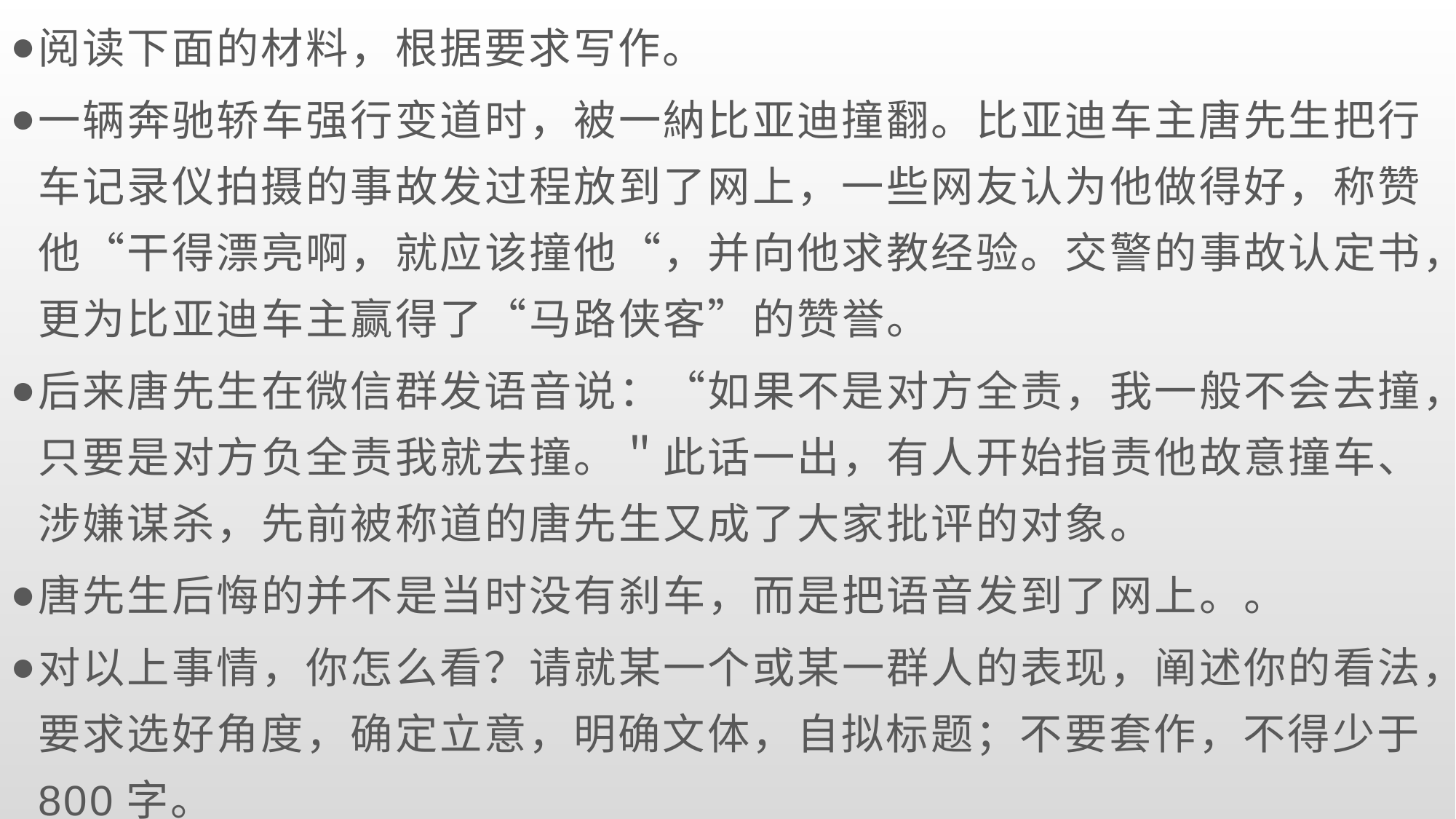

阅读下面的材料，根据要求写作。
一辆奔驰轿车强行变道时，被一納比亚迪撞翻。比亚迪车主唐先生把行车记录仪拍摄的事故发过程放到了网上，一些网友认为他做得好，称赞他“干得漂亮啊，就应该撞他“，并向他求教经验。交警的事故认定书，更为比亚迪车主赢得了“马路侠客”的赞誉。
后来唐先生在微信群发语音说：“如果不是对方全责，我一般不会去撞，只要是对方负全责我就去撞。＂此话一出，有人开始指责他故意撞车、涉嫌谋杀，先前被称道的唐先生又成了大家批评的对象。
唐先生后悔的并不是当时没有刹车，而是把语音发到了网上。。
对以上事情，你怎么看？请就某一个或某一群人的表现，阐述你的看法，要求选好角度，确定立意，明确文体，自拟标题；不要套作，不得少于800字。